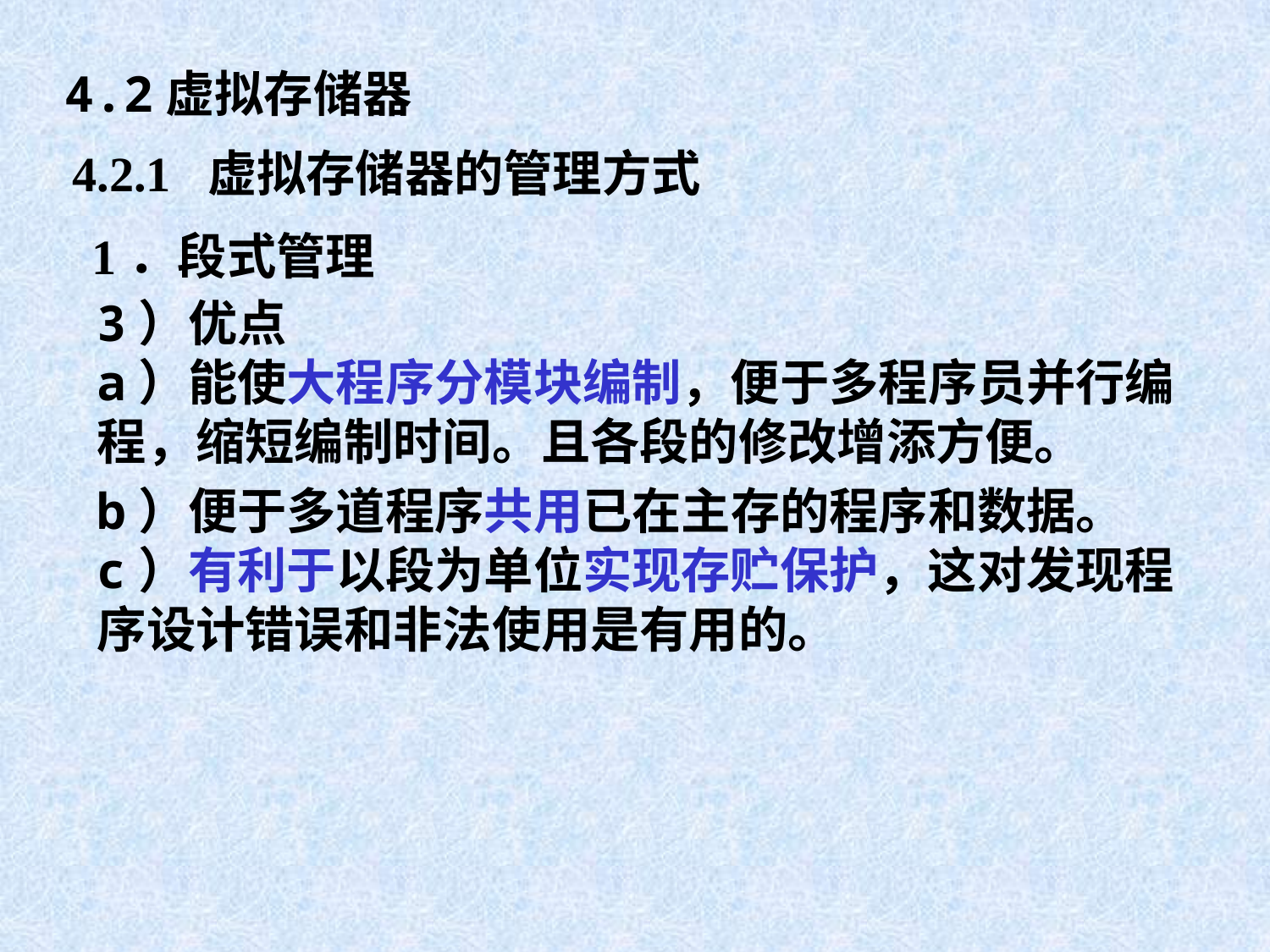

4.2虚拟存储器
4.2.1  虚拟存储器的管理方式
1．段式管理
3）优点
a）能使大程序分模块编制，便于多程序员并行编程，缩短编制时间。且各段的修改增添方便。
b）便于多道程序共用已在主存的程序和数据。
c）有利于以段为单位实现存贮保护，这对发现程序设计错误和非法使用是有用的。